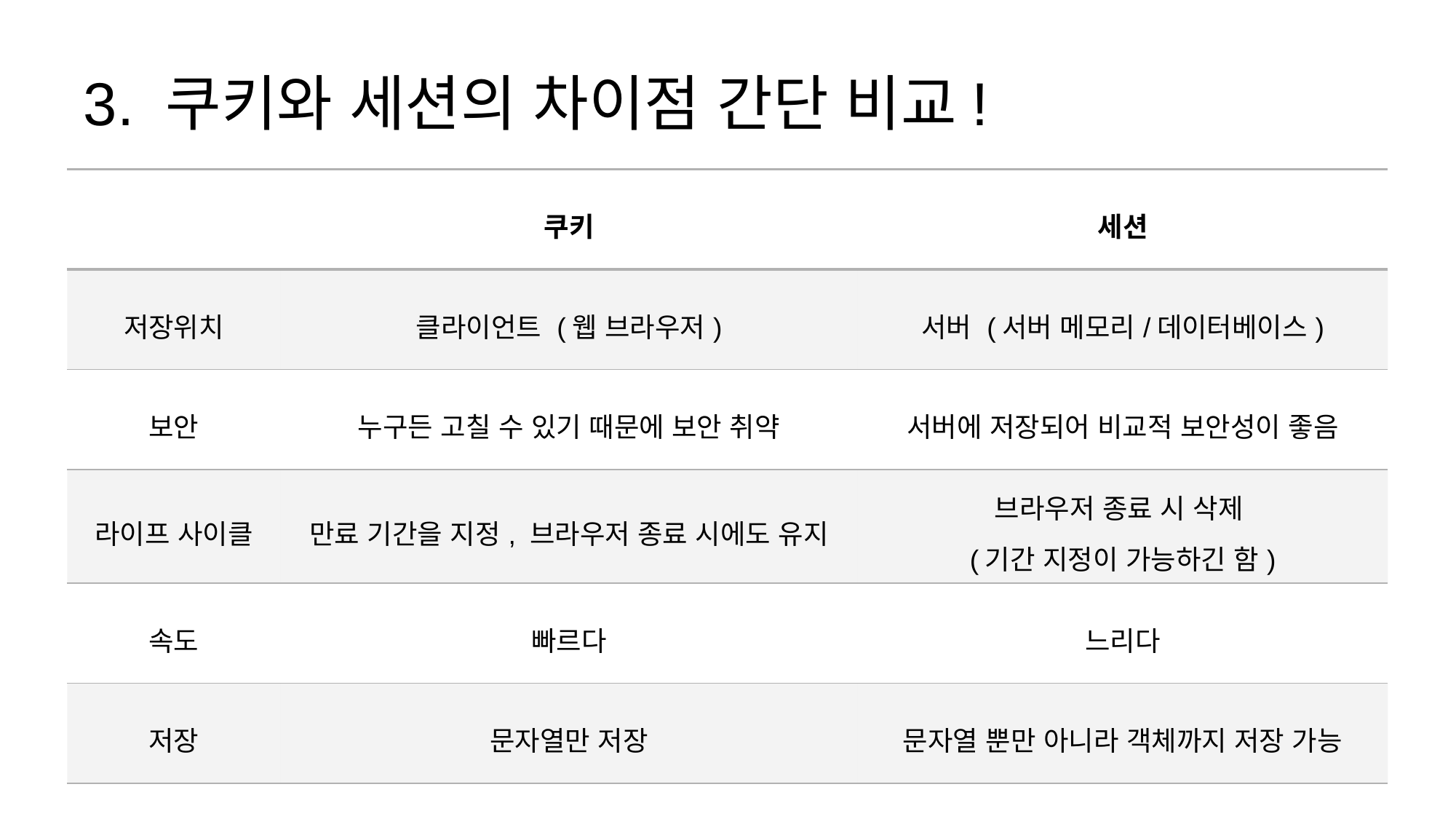

# 3. 쿠키와 세션의 차이점 간단 비교!
|  | 쿠키 | 세션 |
| --- | --- | --- |
| 저장위치 | 클라이언트 (웹 브라우저) | 서버 (서버 메모리/데이터베이스) |
| 보안 | 누구든 고칠 수 있기 때문에 보안 취약 | 서버에 저장되어 비교적 보안성이 좋음 |
| 라이프 사이클 | 만료 기간을 지정, 브라우저 종료 시에도 유지 | 브라우저 종료 시 삭제 (기간 지정이 가능하긴 함) |
| 속도 | 빠르다 | 느리다 |
| 저장 | 문자열만 저장 | 문자열 뿐만 아니라 객체까지 저장 가능 |